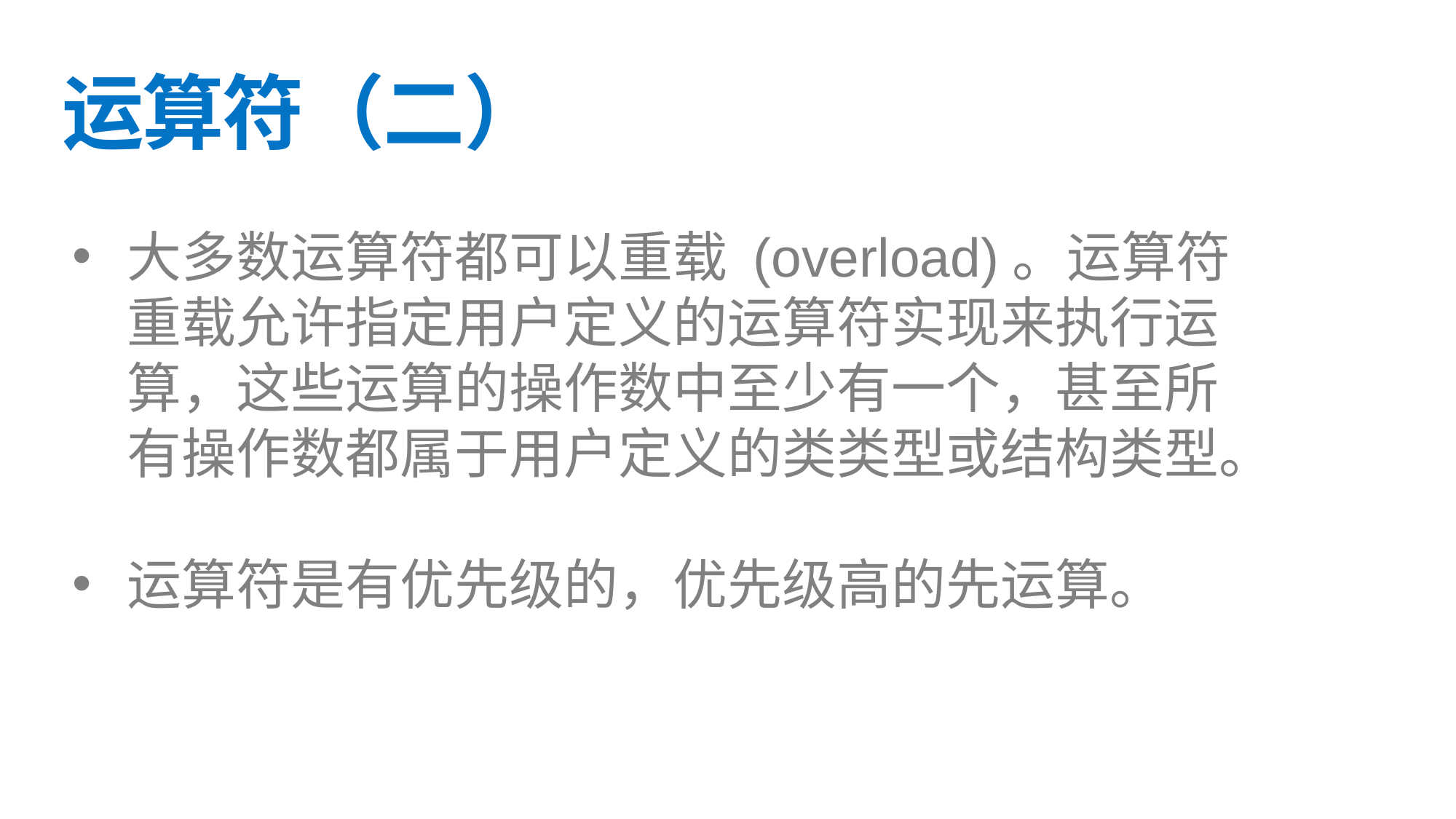

# 运算符（二）
大多数运算符都可以重载 (overload)。运算符重载允许指定用户定义的运算符实现来执行运算，这些运算的操作数中至少有一个，甚至所有操作数都属于用户定义的类类型或结构类型。

运算符是有优先级的，优先级高的先运算。